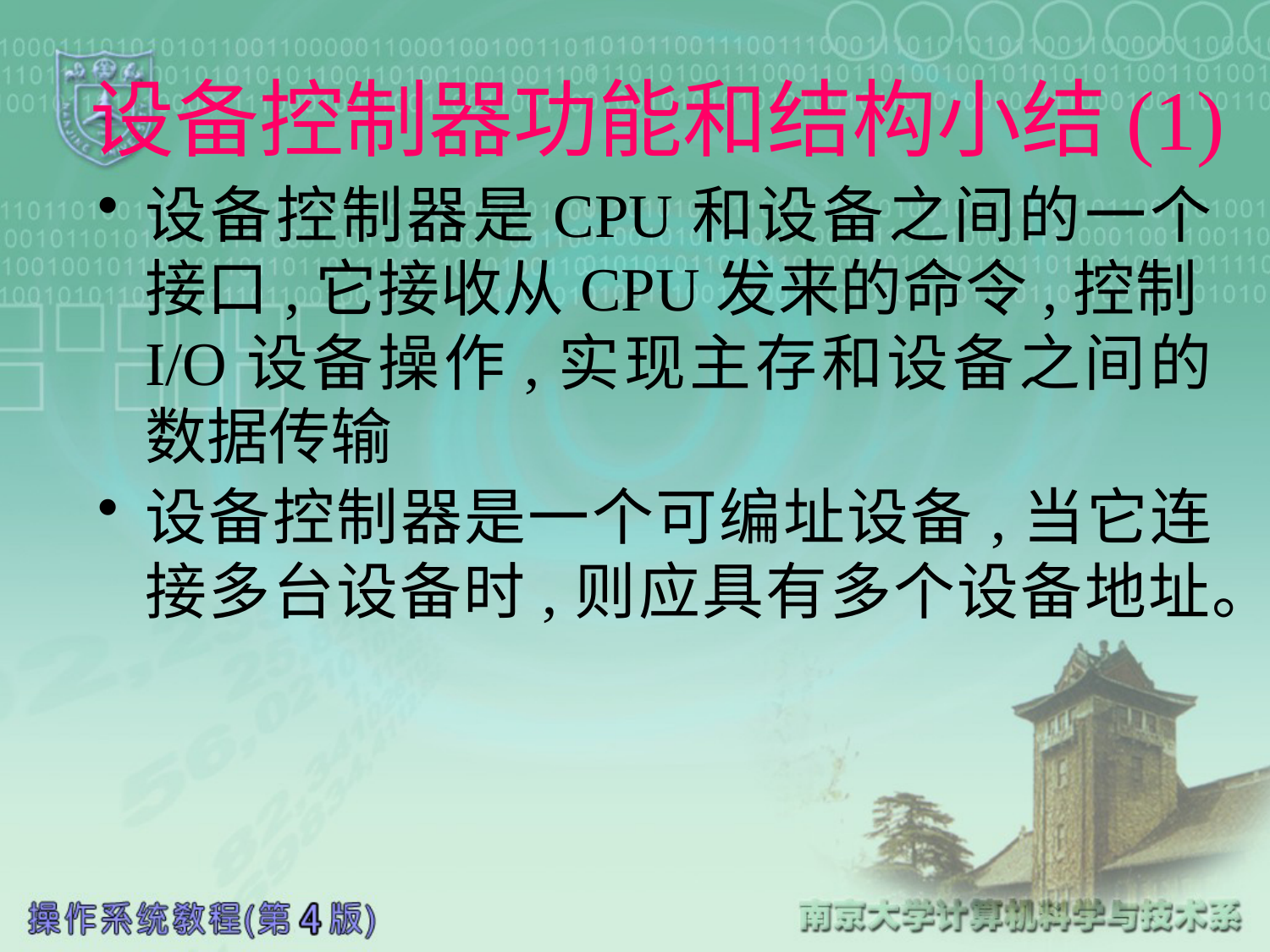

# 设备控制器功能和结构小结(1)
设备控制器是CPU和设备之间的一个接口,它接收从CPU发来的命令,控制I/O设备操作,实现主存和设备之间的数据传输
设备控制器是一个可编址设备,当它连接多台设备时,则应具有多个设备地址。